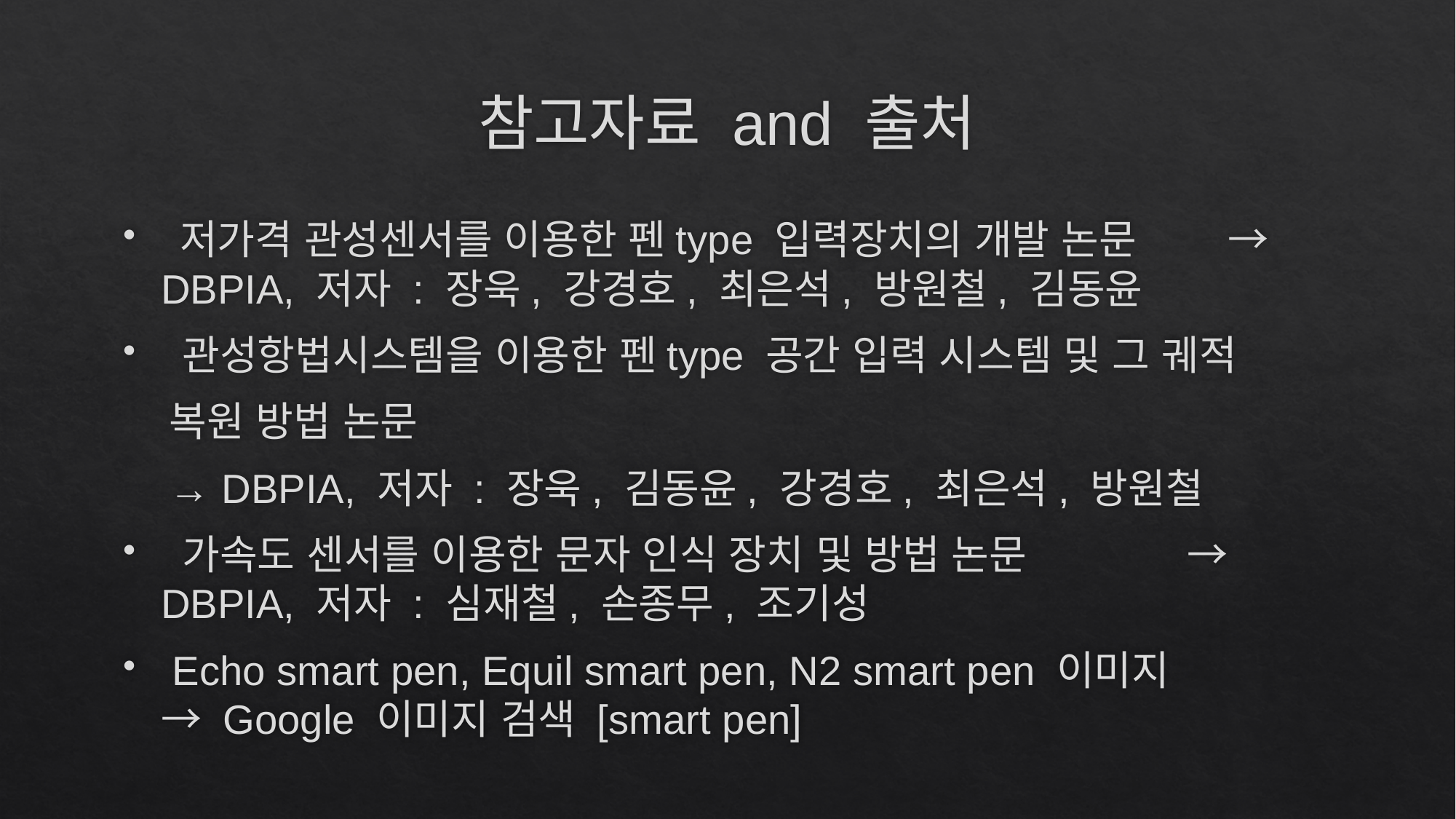

# 참고자료 and 출처
 저가격 관성센서를 이용한 펜type 입력장치의 개발 논문        → DBPIA, 저자 : 장욱, 강경호, 최은석, 방원철, 김동윤
 관성항법시스템을 이용한 펜type 공간 입력 시스템 및 그 궤적
복원 방법 논문
→ DBPIA, 저자 : 장욱, 김동윤, 강경호, 최은석, 방원철
 가속도 센서를 이용한 문자 인식 장치 및 방법 논문              → DBPIA, 저자 : 심재철, 손종무, 조기성
 Echo smart pen, Equil smart pen, N2 smart pen 이미지            → Google 이미지 검색 [smart pen]